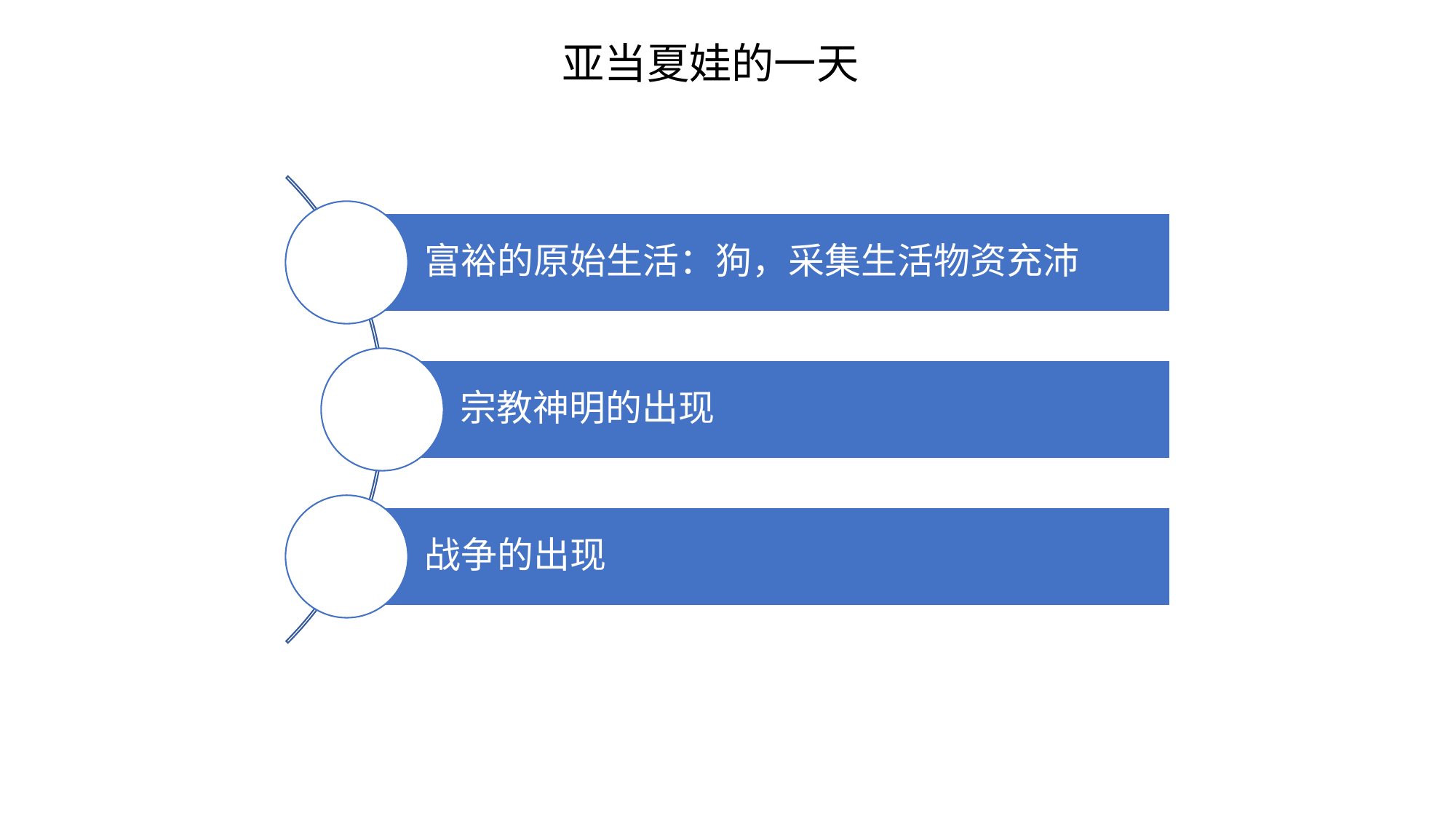

亚当夏娃的一天
富裕的原始生活：狗，采集生活物资充沛
宗教神明的出现
战争的出现